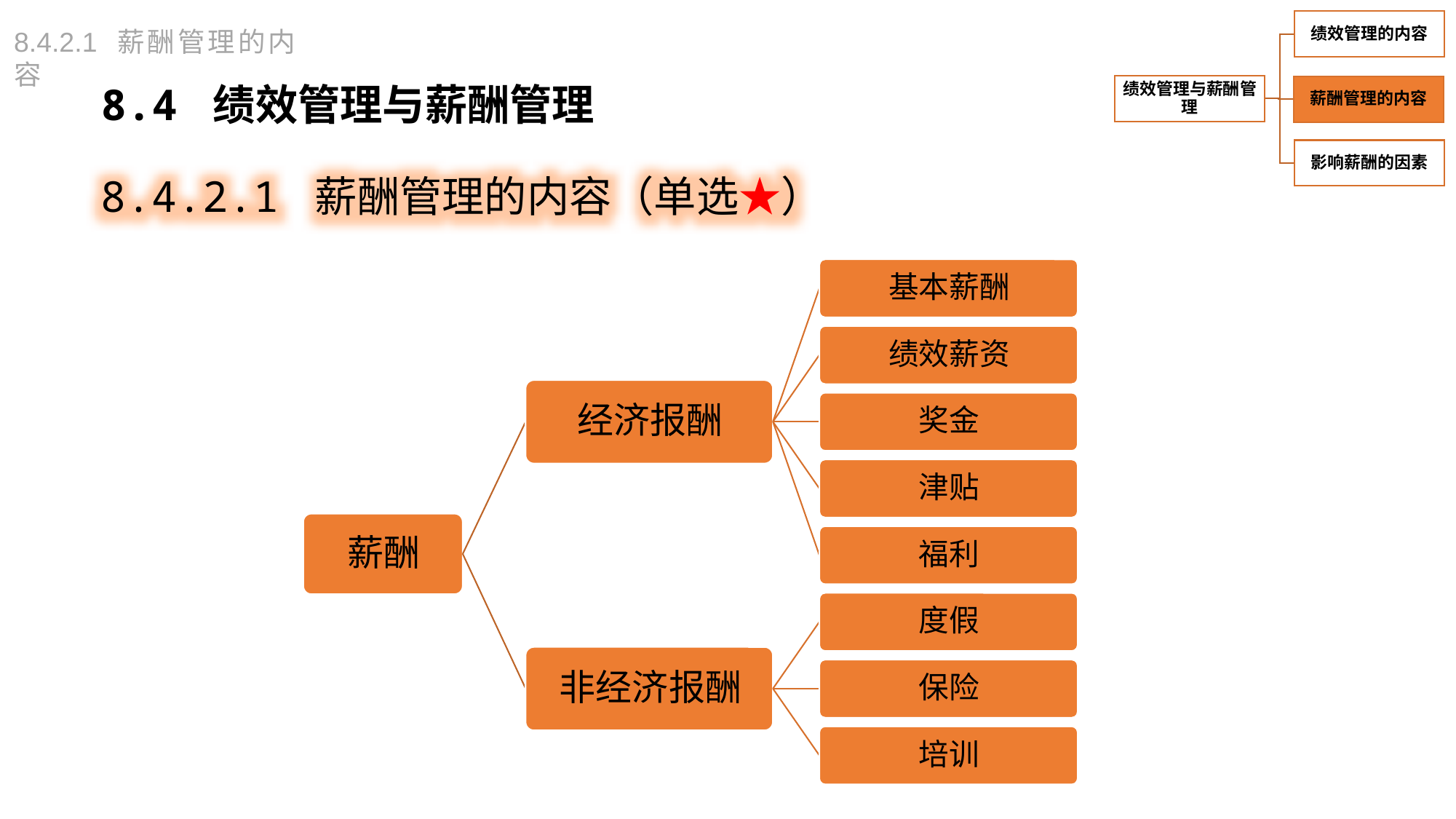

绩效管理与薪酬管理
绩效管理的内容
薪酬管理的内容
影响薪酬的因素
8.4.2.1 薪酬管理的内容
8.4 绩效管理与薪酬管理
8.4.2.1 薪酬管理的内容（单选★）
薪酬

经济报酬

基本薪酬

绩效薪资

奖金

津贴

福利

非经济报酬

度假

保险

培训